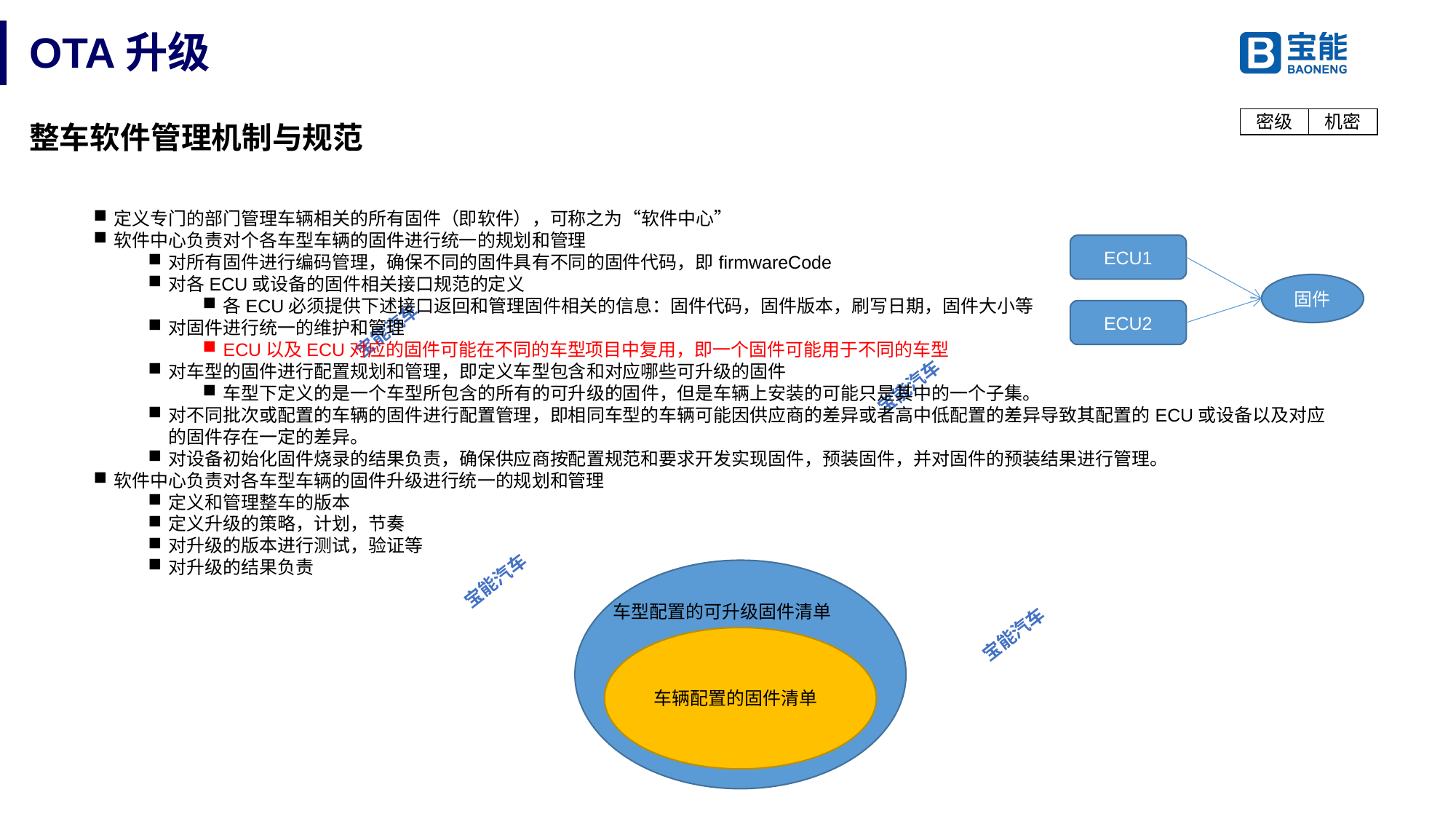

# OTA升级
整车软件管理机制与规范
定义专门的部门管理车辆相关的所有固件（即软件），可称之为“软件中心”
软件中心负责对个各车型车辆的固件进行统一的规划和管理
对所有固件进行编码管理，确保不同的固件具有不同的固件代码，即firmwareCode
对各ECU或设备的固件相关接口规范的定义
各ECU必须提供下述接口返回和管理固件相关的信息：固件代码，固件版本，刷写日期，固件大小等
对固件进行统一的维护和管理
ECU以及ECU对应的固件可能在不同的车型项目中复用，即一个固件可能用于不同的车型
对车型的固件进行配置规划和管理，即定义车型包含和对应哪些可升级的固件
车型下定义的是一个车型所包含的所有的可升级的固件，但是车辆上安装的可能只是其中的一个子集。
对不同批次或配置的车辆的固件进行配置管理，即相同车型的车辆可能因供应商的差异或者高中低配置的差异导致其配置的ECU或设备以及对应的固件存在一定的差异。
对设备初始化固件烧录的结果负责，确保供应商按配置规范和要求开发实现固件，预装固件，并对固件的预装结果进行管理。
软件中心负责对各车型车辆的固件升级进行统一的规划和管理
定义和管理整车的版本
定义升级的策略，计划，节奏
对升级的版本进行测试，验证等
对升级的结果负责
ECU1
固件
ECU2
车型a
车型配置的可升级固件清单

车辆配置的固件清单
3